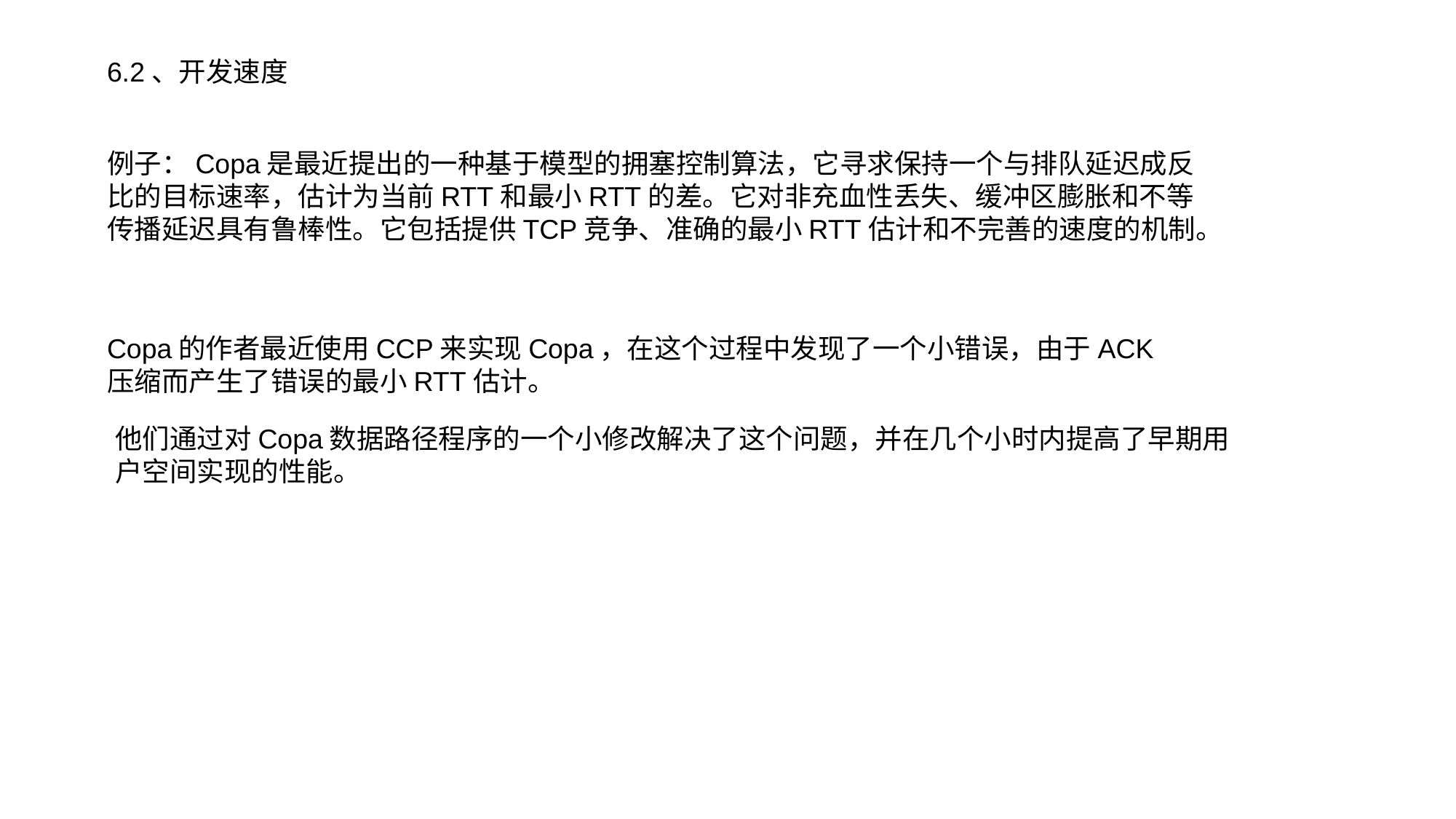

6.2、开发速度
例子：Copa是最近提出的一种基于模型的拥塞控制算法，它寻求保持一个与排队延迟成反比的目标速率，估计为当前RTT和最小RTT的差。它对非充血性丢失、缓冲区膨胀和不等传播延迟具有鲁棒性。它包括提供TCP竞争、准确的最小RTT估计和不完善的速度的机制。
Copa的作者最近使用CCP来实现Copa，在这个过程中发现了一个小错误，由于ACK压缩而产生了错误的最小RTT估计。
他们通过对Copa数据路径程序的一个小修改解决了这个问题，并在几个小时内提高了早期用户空间实现的性能。